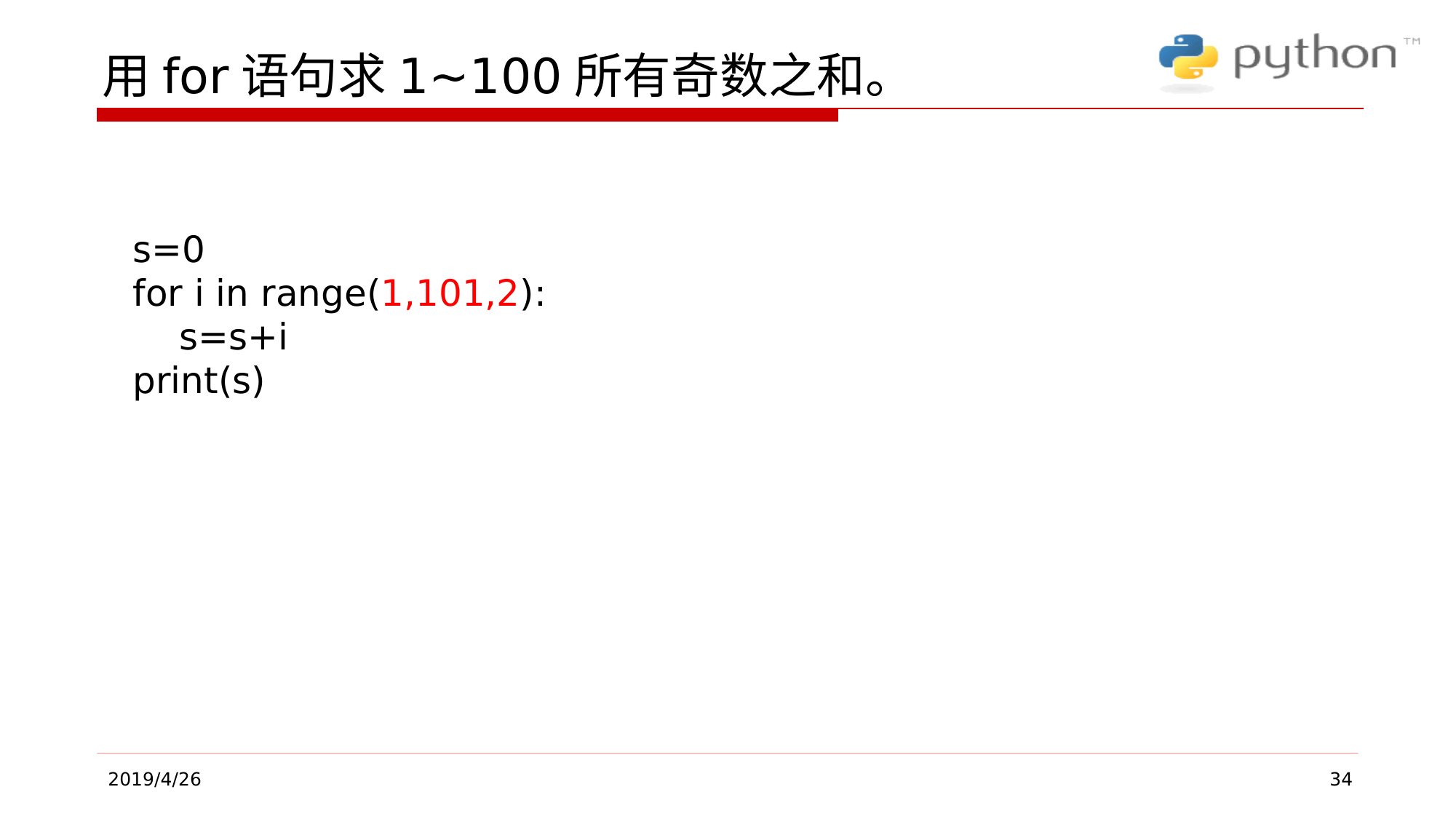

# 用for语句求1~100所有奇数之和。
s=0
for i in range(1,101,2):
    s=s+i
print(s)
34
2019/4/26